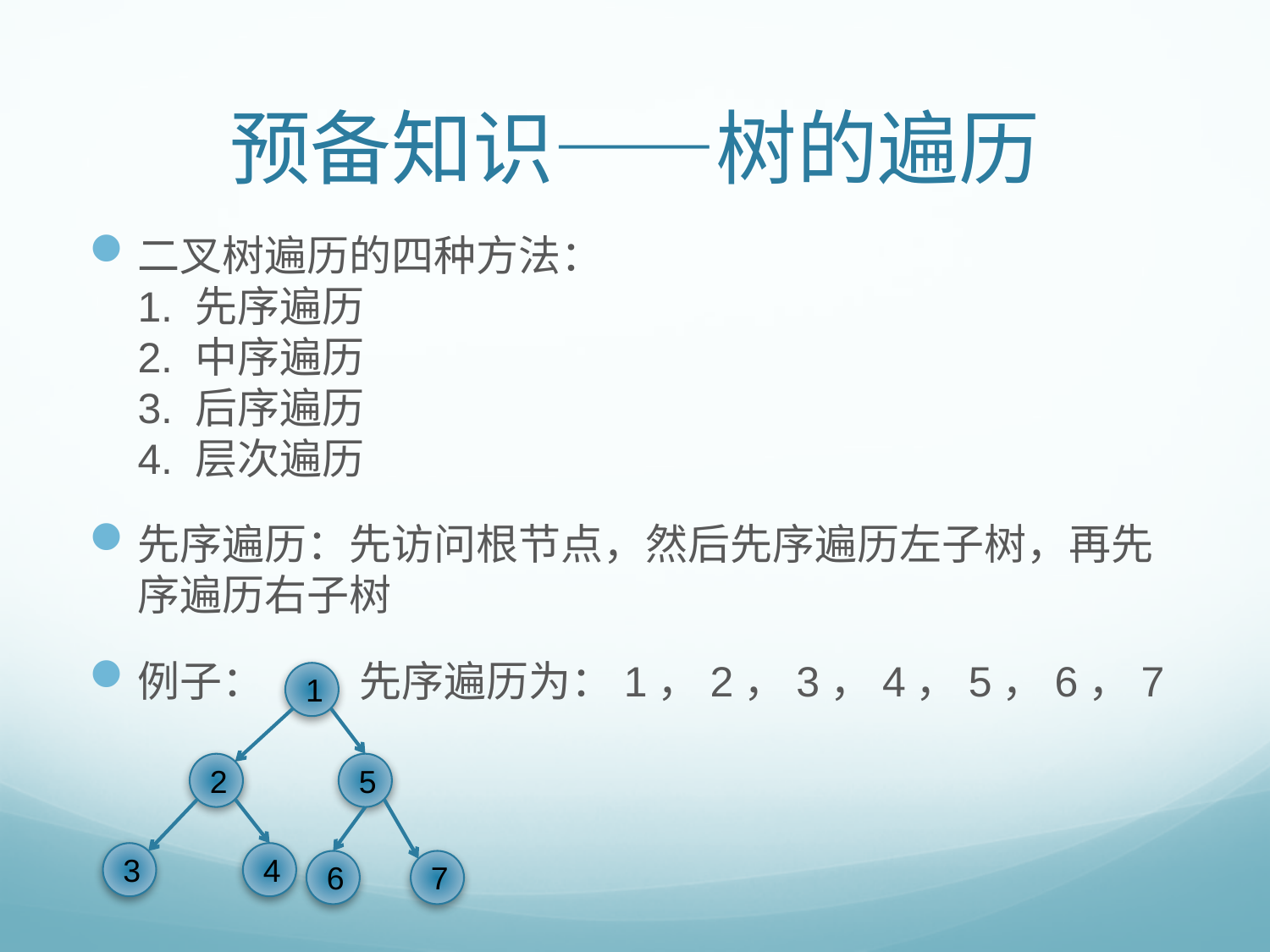

# 预备知识——树的遍历
二叉树遍历的四种方法：
1. 先序遍历
2. 中序遍历
3. 后序遍历
4. 层次遍历
先序遍历：先访问根节点，然后先序遍历左子树，再先序遍历右子树
例子：          先序遍历为：1，2，3，4，5，6，7

1
2
5
3
4
6
7